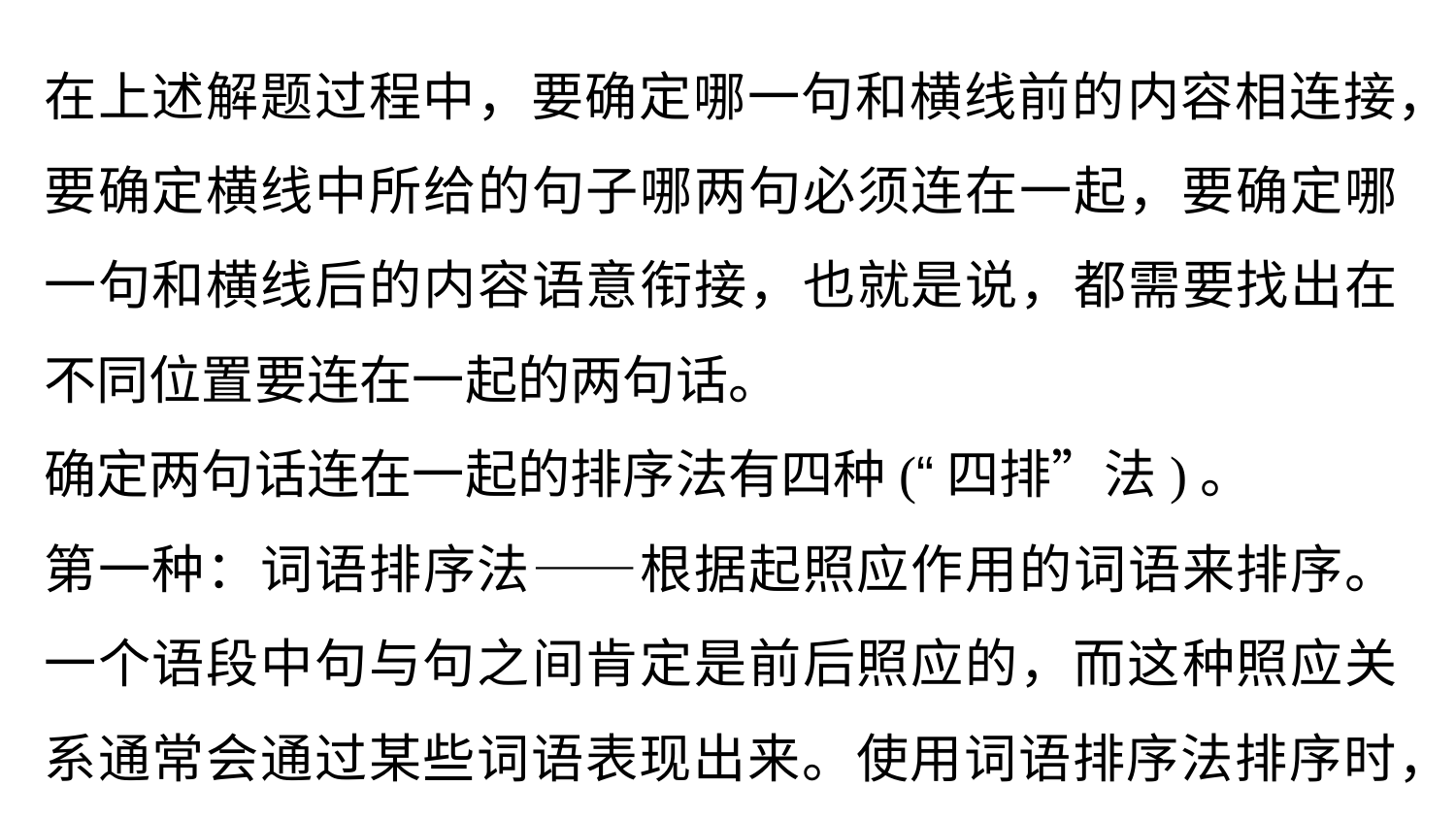

在上述解题过程中，要确定哪一句和横线前的内容相连接，要确定横线中所给的句子哪两句必须连在一起，要确定哪一句和横线后的内容语意衔接，也就是说，都需要找出在不同位置要连在一起的两句话。
确定两句话连在一起的排序法有四种(“四排”法)。
第一种：词语排序法——根据起照应作用的词语来排序。一个语段中句与句之间肯定是前后照应的，而这种照应关系通常会通过某些词语表现出来。使用词语排序法排序时，